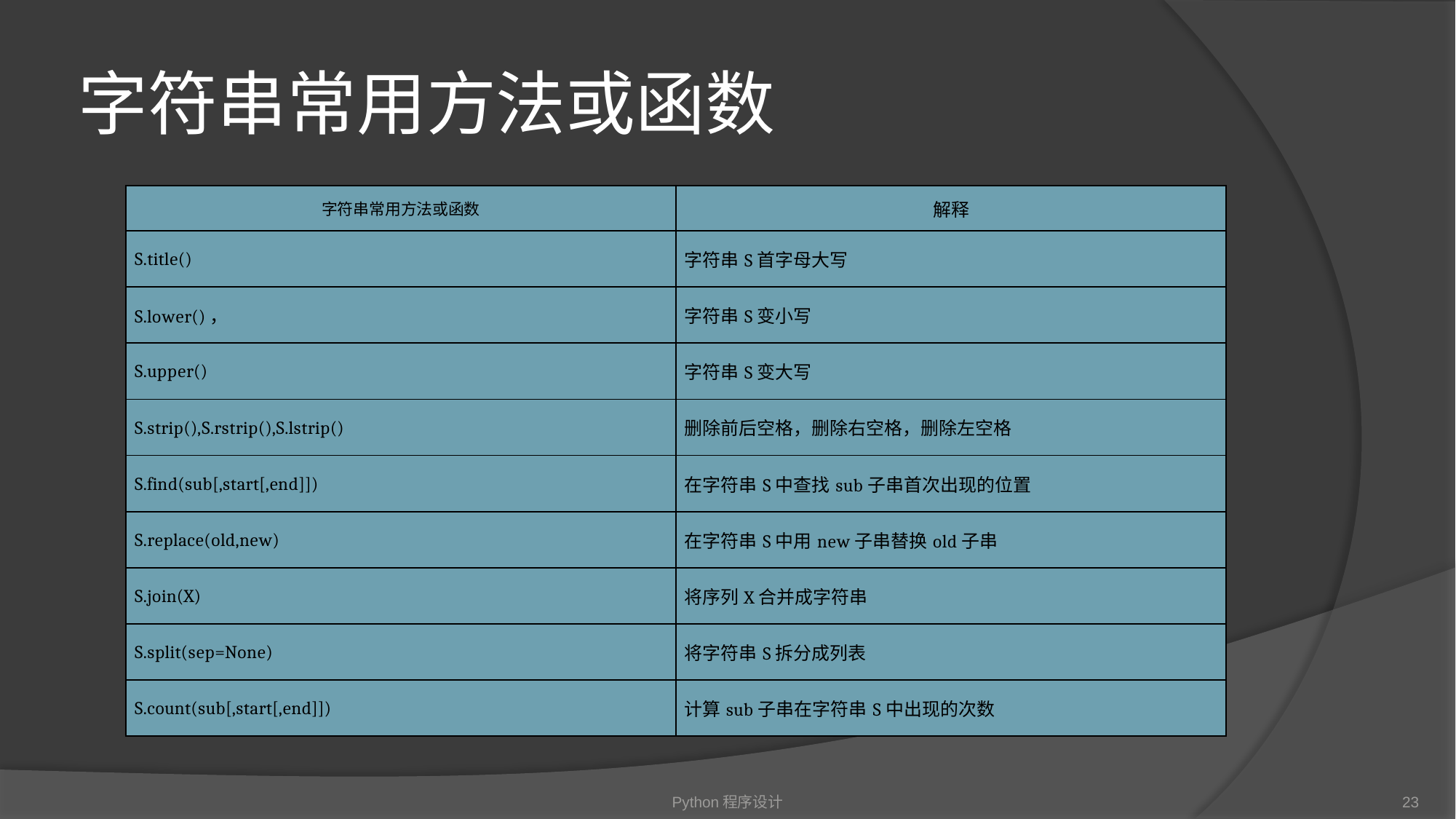

# 字符串常用方法或函数
| 字符串常用方法或函数 | 解释 |
| --- | --- |
| S.title() | 字符串S首字母大写 |
| S.lower()， | 字符串S变小写 |
| S.upper() | 字符串S变大写 |
| S.strip(),S.rstrip(),S.lstrip() | 删除前后空格，删除右空格，删除左空格 |
| S.find(sub[,start[,end]]) | 在字符串S中查找sub子串首次出现的位置 |
| S.replace(old,new) | 在字符串S中用new子串替换old子串 |
| S.join(X) | 将序列X合并成字符串 |
| S.split(sep=None) | 将字符串S拆分成列表 |
| S.count(sub[,start[,end]]) | 计算sub子串在字符串S中出现的次数 |
Python程序设计
23